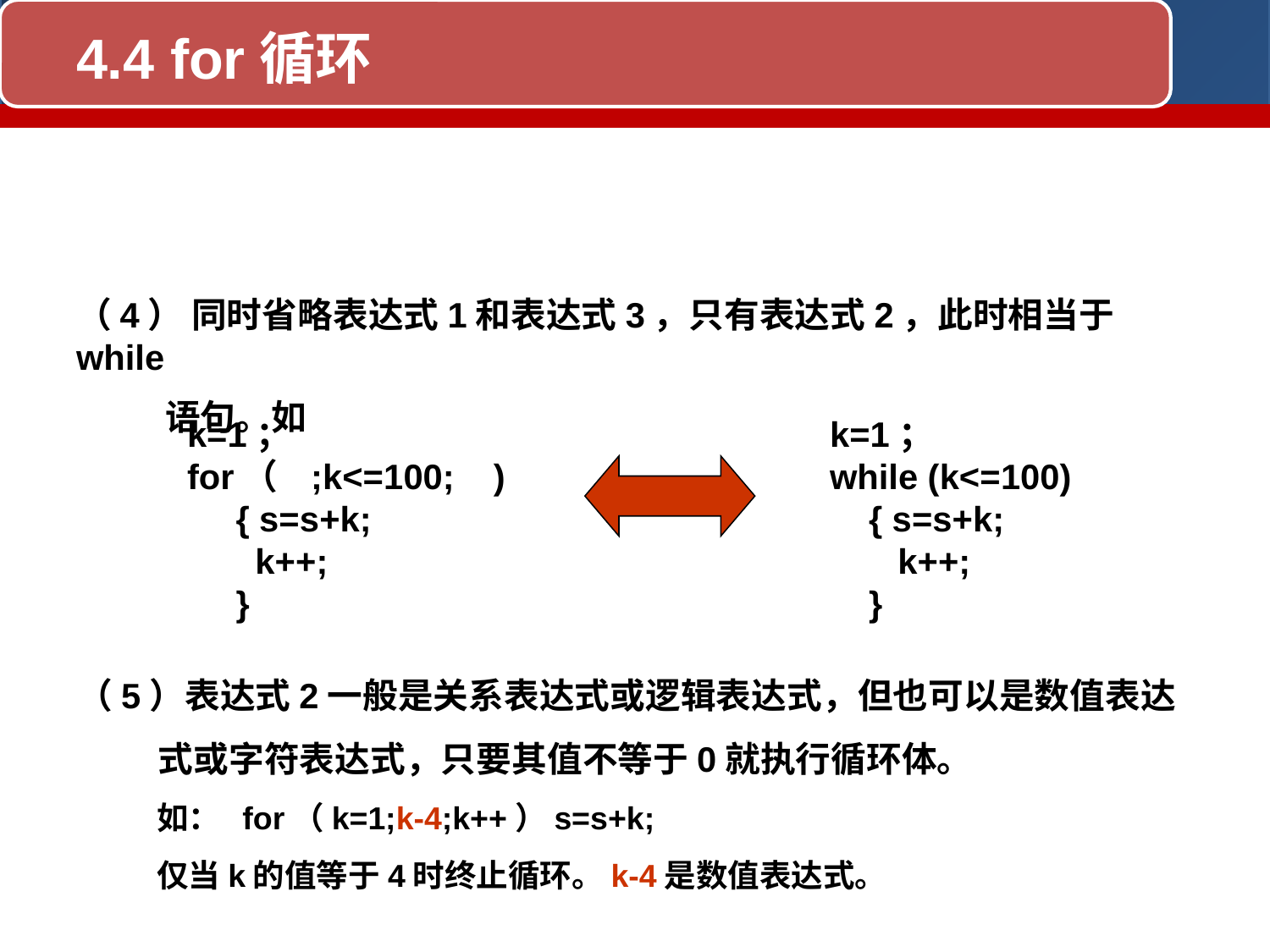

4.4 for循环
注意：for循环结构的变化

（4） 同时省略表达式1和表达式3，只有表达式2，此时相当于while
          语句。如

 k=1；
 for（   ;k<=100;    )
      { s=s+k;
        k++;
      }

k=1；
while (k<=100)
    { s=s+k;
       k++;
    }

（5）表达式2一般是关系表达式或逻辑表达式，但也可以是数值表达
         式或字符表达式，只要其值不等于0就执行循环体。
          如：  for（k=1;k-4;k++）s=s+k;
          仅当k的值等于4时终止循环。k-4是数值表达式。